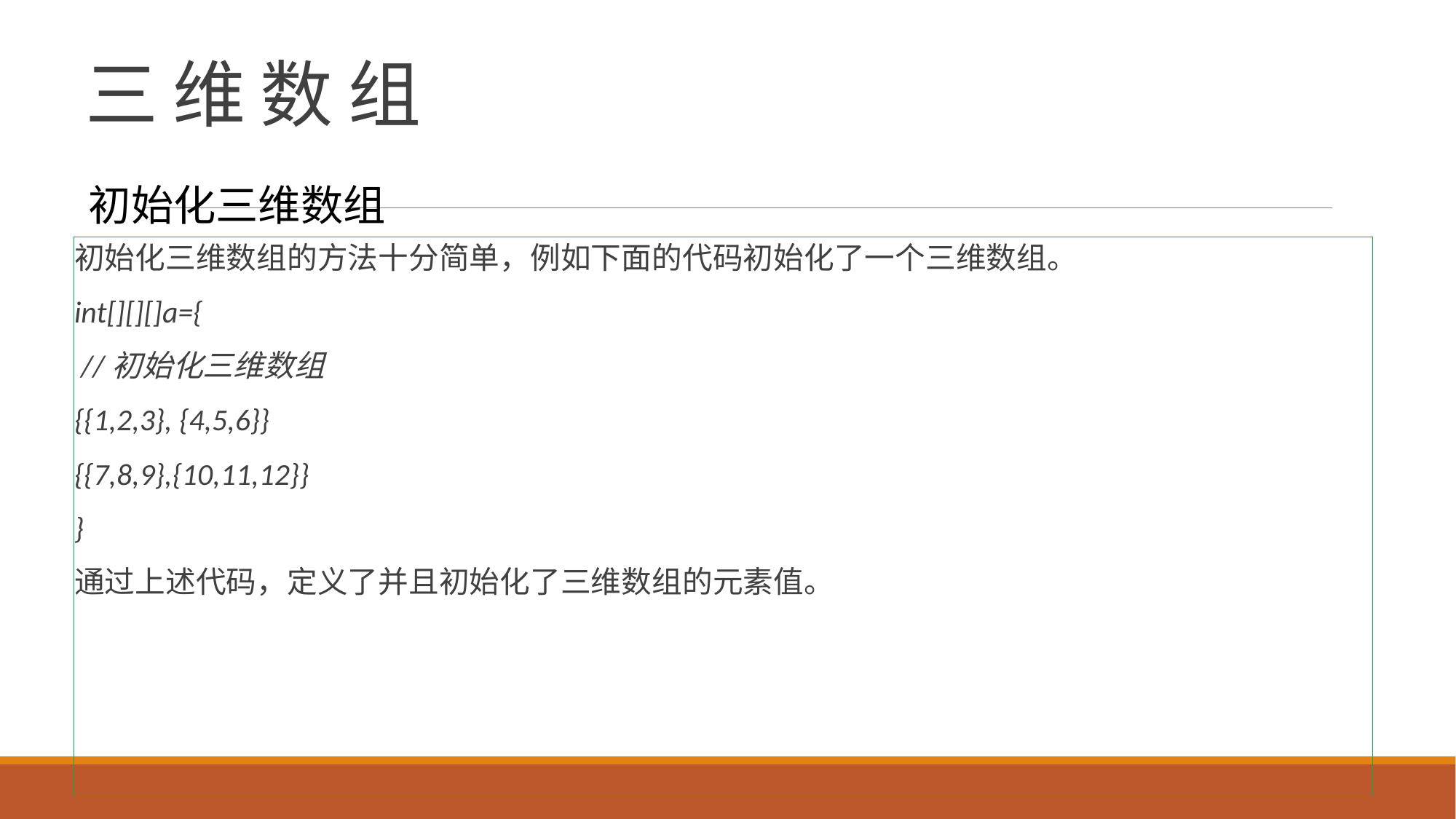

# 三 维 数 组
初始化三维数组
初始化三维数组的方法十分简单，例如下面的代码初始化了一个三维数组。
int[][][]a={
 //初始化三维数组
{{1,2,3}, {4,5,6}}
{{7,8,9},{10,11,12}}
}
通过上述代码，定义了并且初始化了三维数组的元素值。